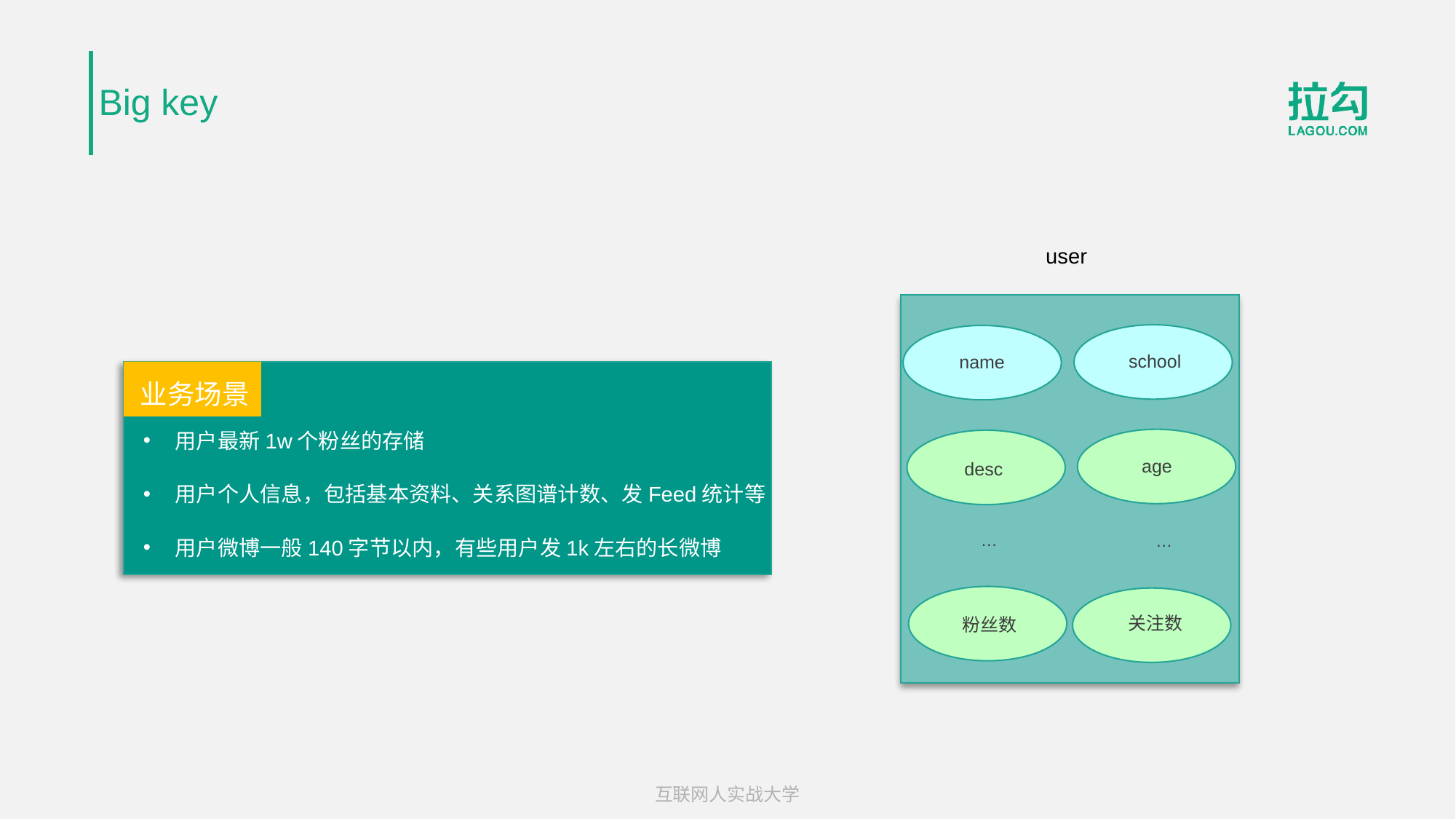

Big key
user

school

name

age

desc
…
…

粉丝数

关注数
业务场景

用户最新1w个粉丝的存储
用户个人信息，包括基本资料、关系图谱计数、发Feed统计等
用户微博一般140字节以内，有些用户发1k左右的长微博